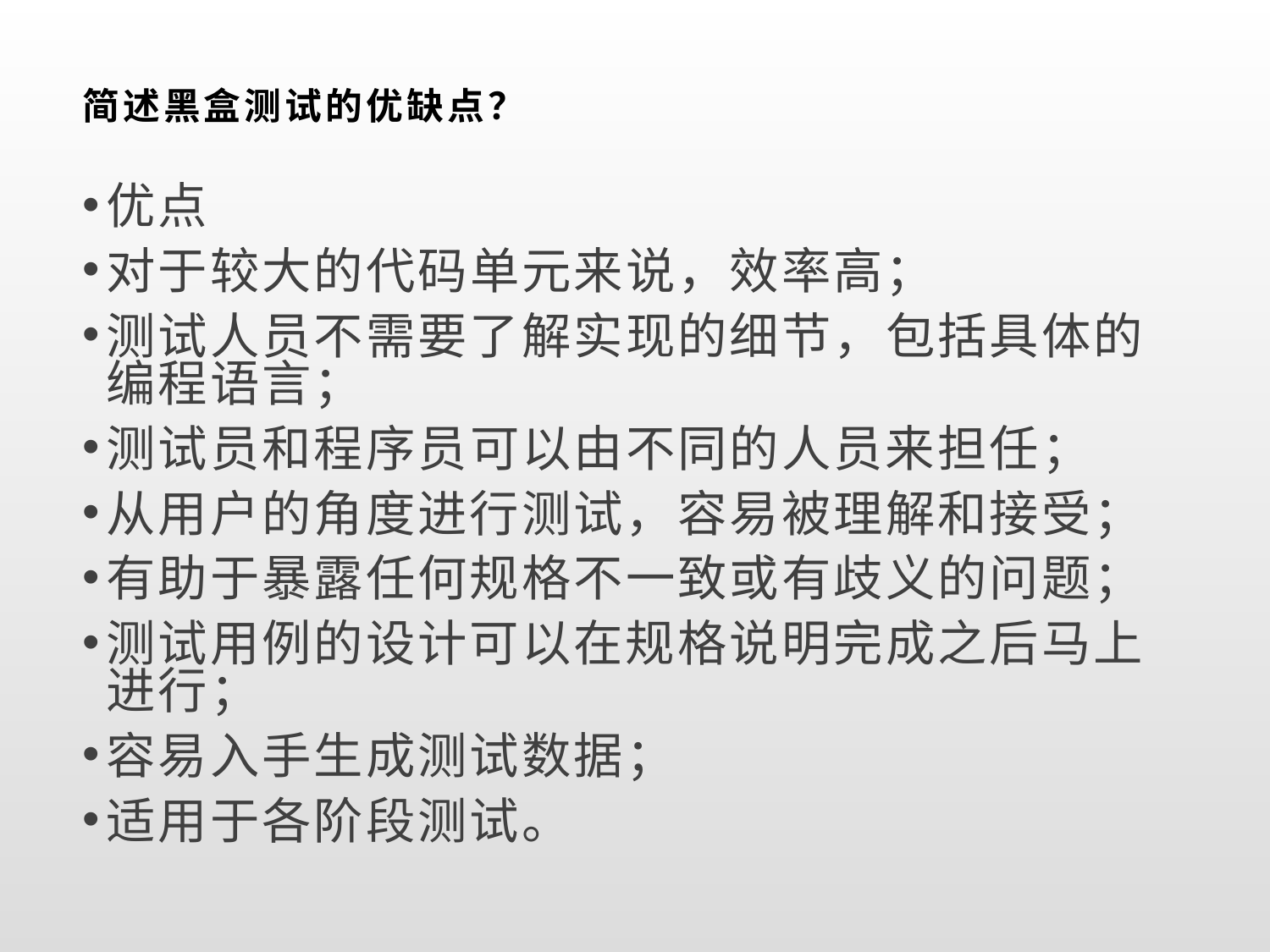

# 简述黑盒测试的优缺点？
优点
对于较大的代码单元来说，效率高；
测试人员不需要了解实现的细节，包括具体的编程语言；
测试员和程序员可以由不同的人员来担任；
从用户的角度进行测试，容易被理解和接受；
有助于暴露任何规格不一致或有歧义的问题；
测试用例的设计可以在规格说明完成之后马上进行；
容易入手生成测试数据；
适用于各阶段测试。